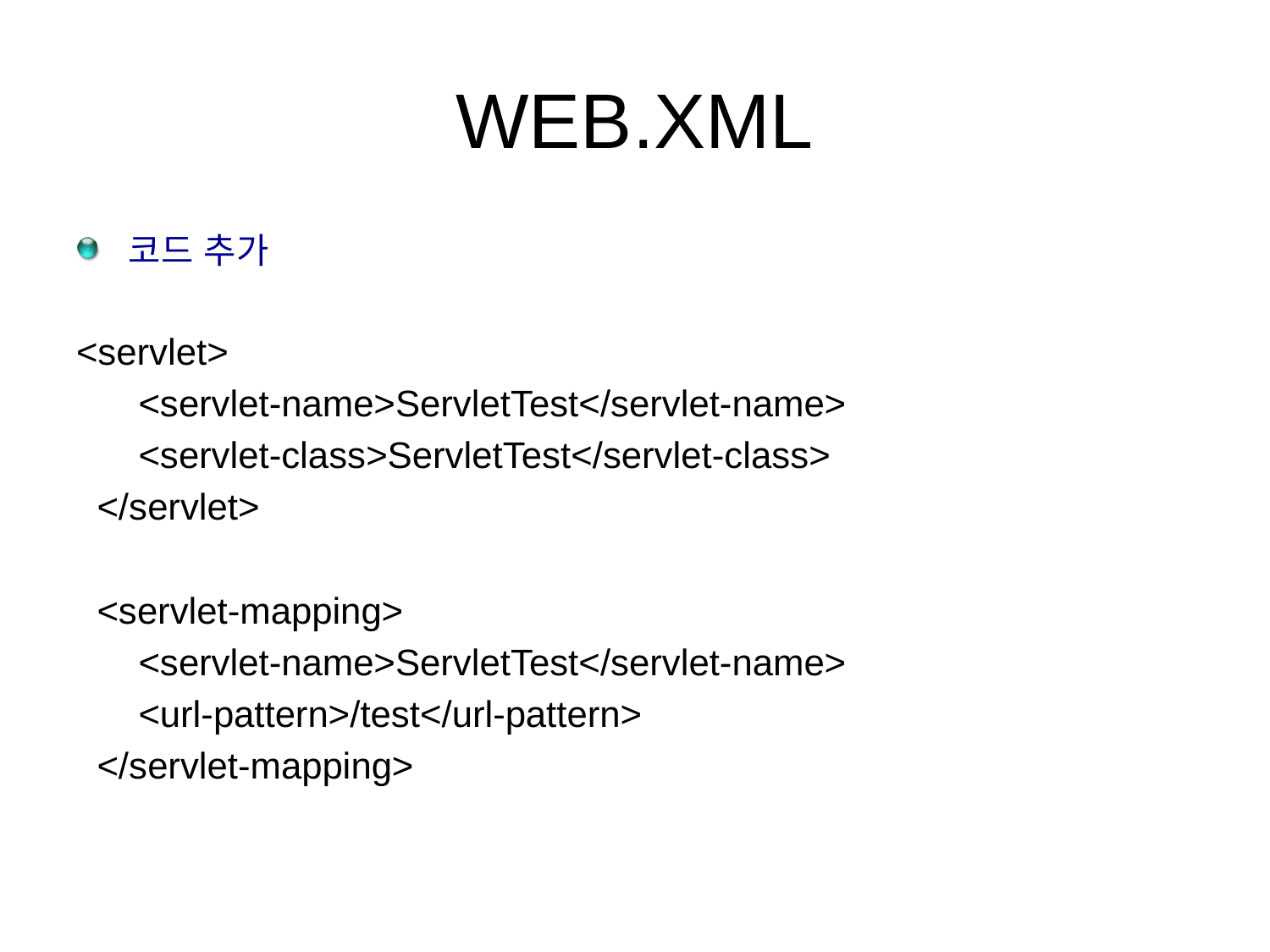

# WEB.XML
  코드 추가

<servlet>
      <servlet-name>ServletTest</servlet-name>
      <servlet-class>ServletTest</servlet-class>
  </servlet>

  <servlet-mapping>
      <servlet-name>ServletTest</servlet-name>
      <url-pattern>/test</url-pattern>
  </servlet-mapping>